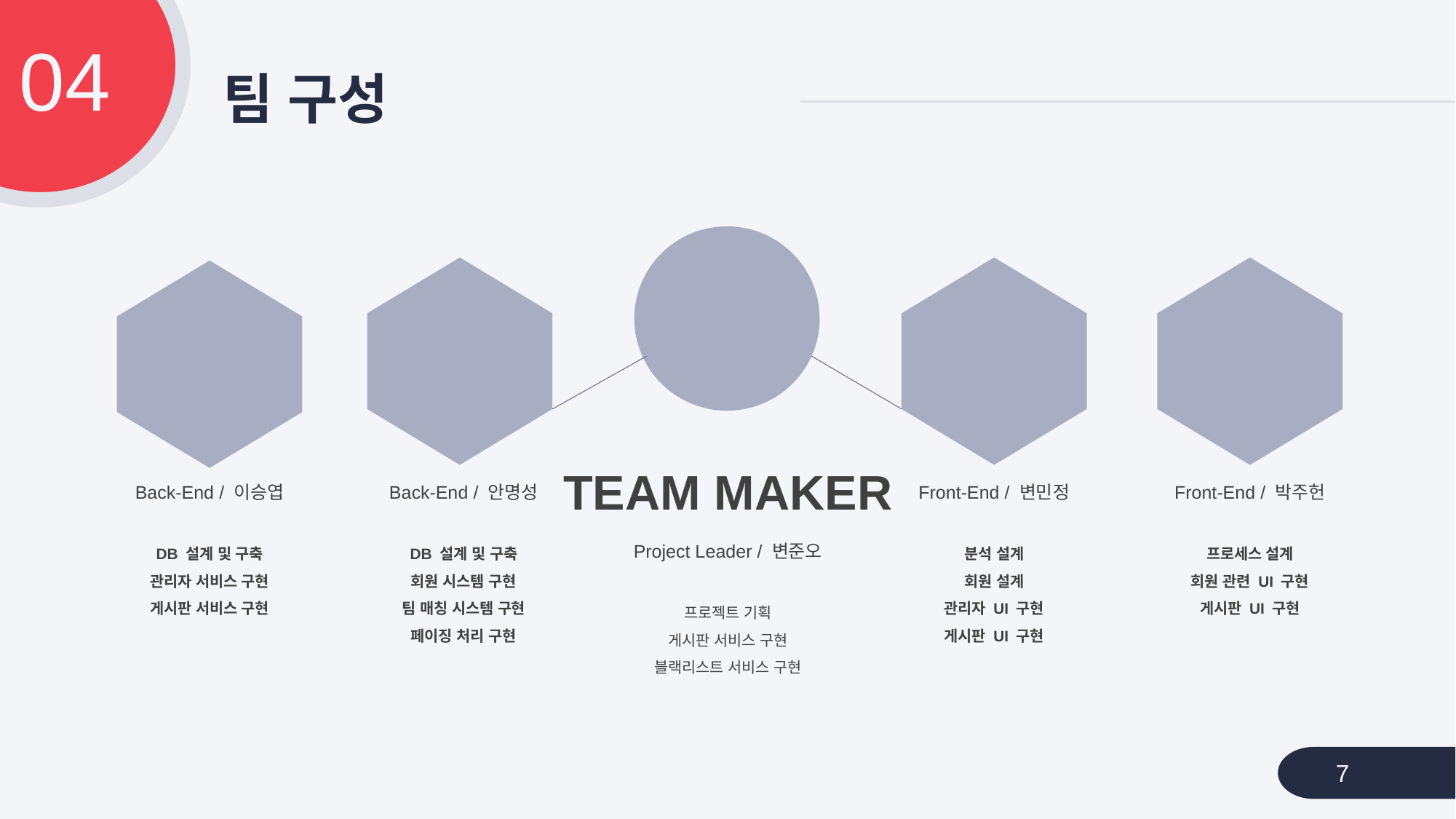

04
# 팀 구성

TEAM MAKER
Back-End / 이승엽

DB 설계 및 구축
관리자 서비스 구현
게시판 서비스 구현
Back-End / 안명성

DB 설계 및 구축
회원 시스템 구현
팀 매칭 시스템 구현
페이징 처리 구현
Front-End / 변민정

분석 설계
회원 설계
관리자 UI 구현
게시판 UI 구현
Front-End / 박주헌

프로세스 설계
회원 관련 UI 구현
게시판 UI 구현
Project Leader / 변준오

프로젝트 기획
게시판 서비스 구현
블랙리스트 서비스 구현
7